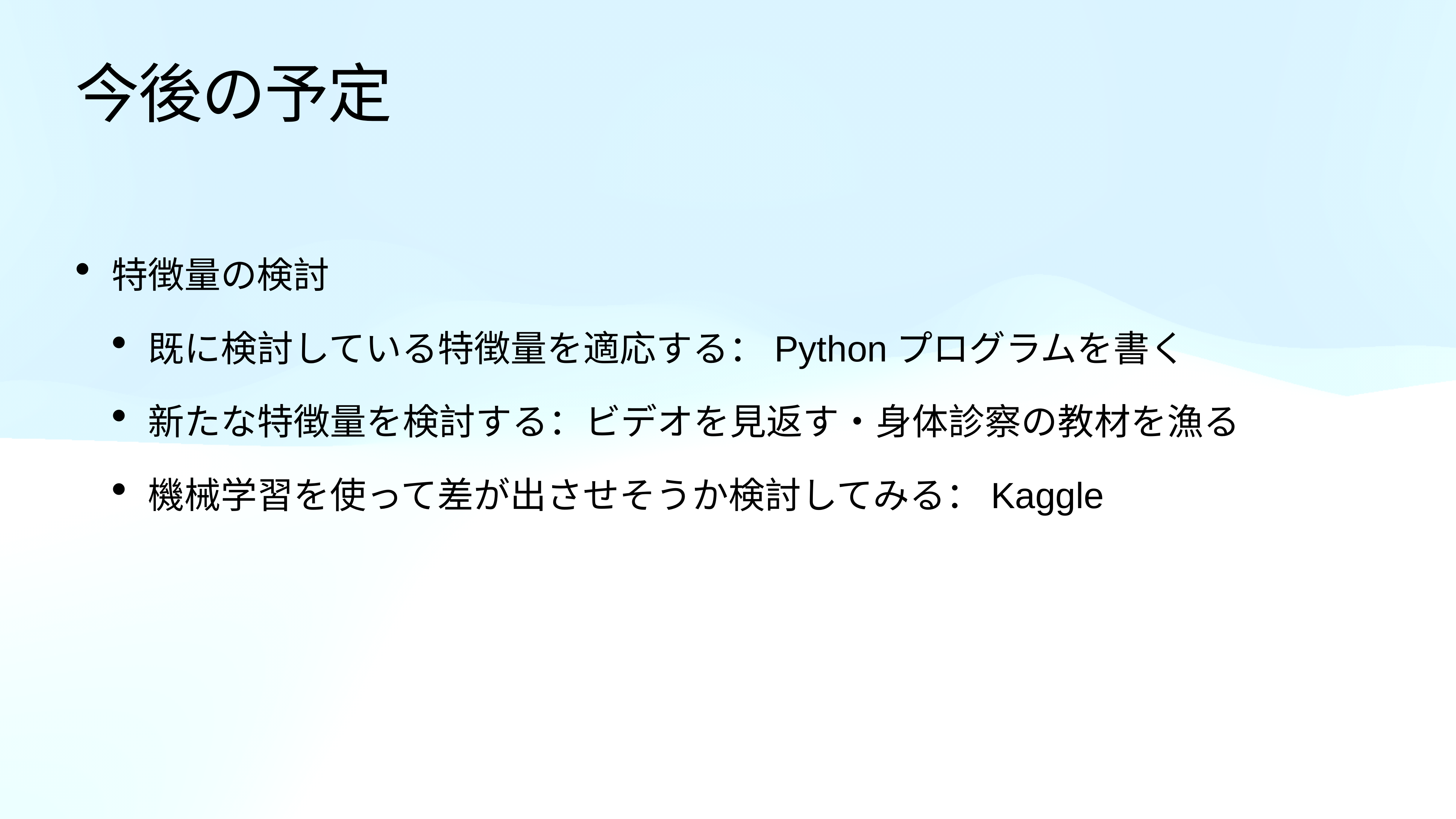

# 今後の予定

特徴量の検討
既に検討している特徴量を適応する：Pythonプログラムを書く
新たな特徴量を検討する：ビデオを見返す・身体診察の教材を漁る
機械学習を使って差が出させそうか検討してみる：Kaggle